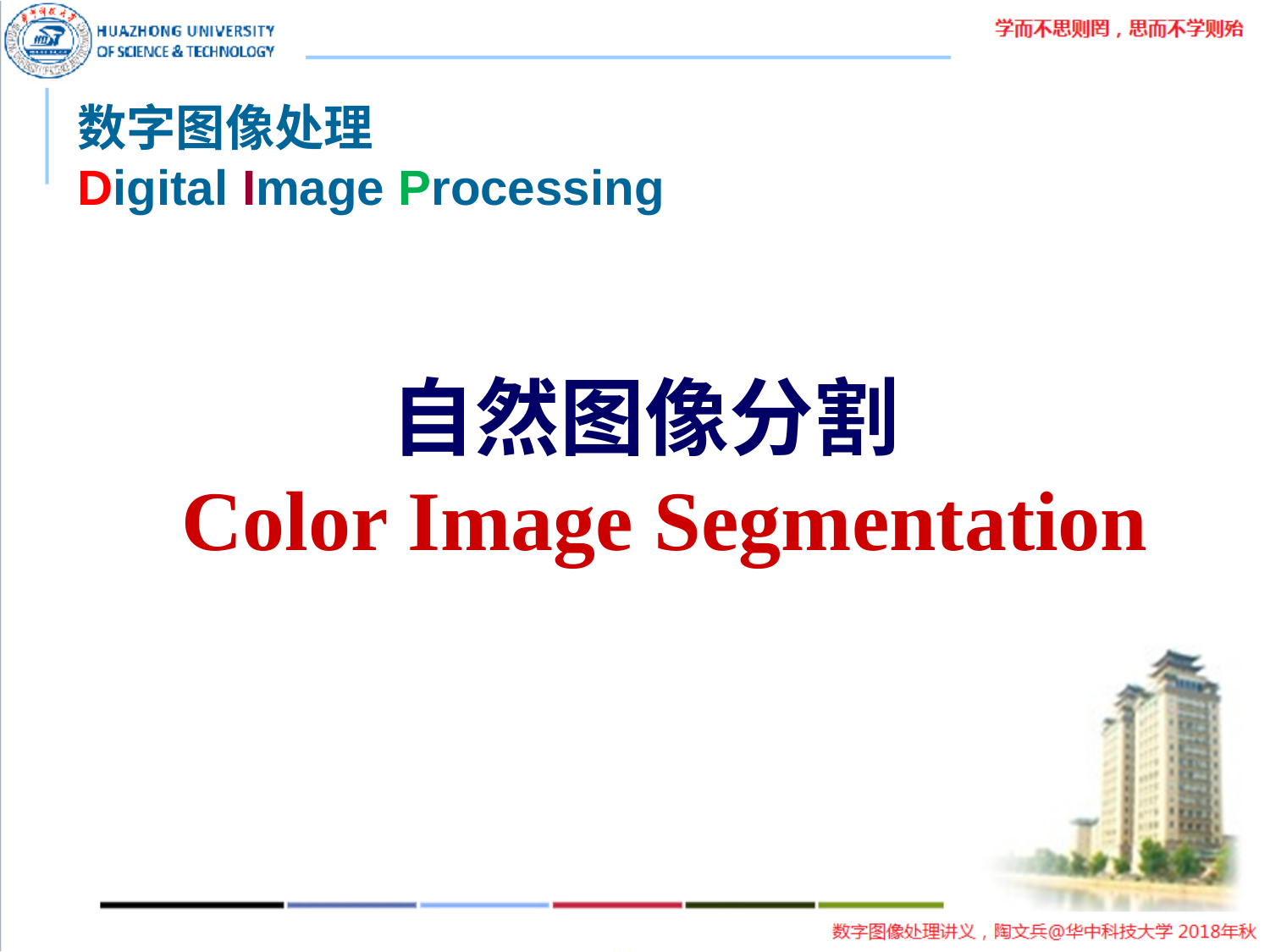

数字图像处理
Digital Image Processing
自然图像分割
 Color Image Segmentation